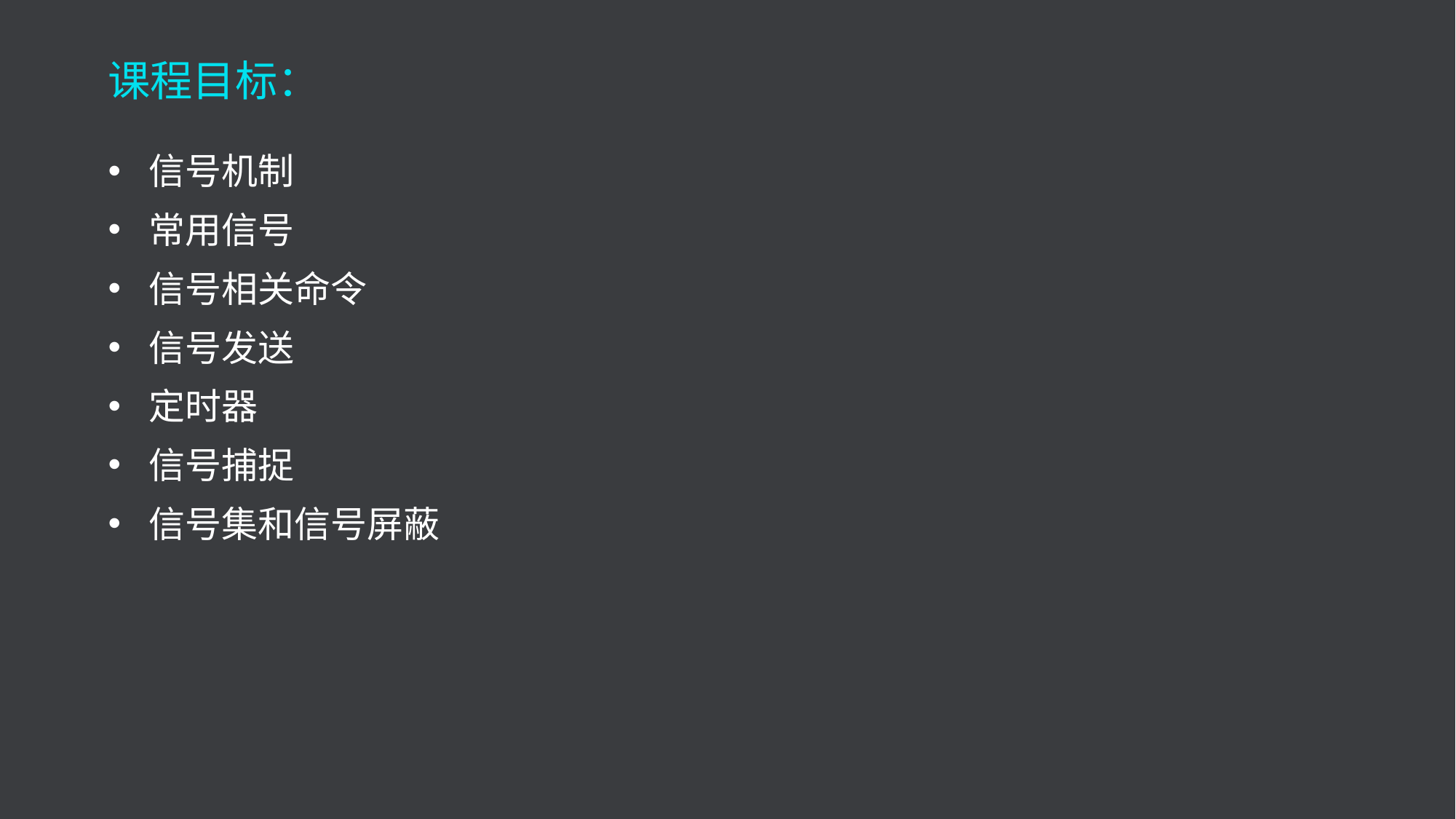

课程目标：
信号机制
常用信号
信号相关命令
信号发送
定时器
信号捕捉
信号集和信号屏蔽